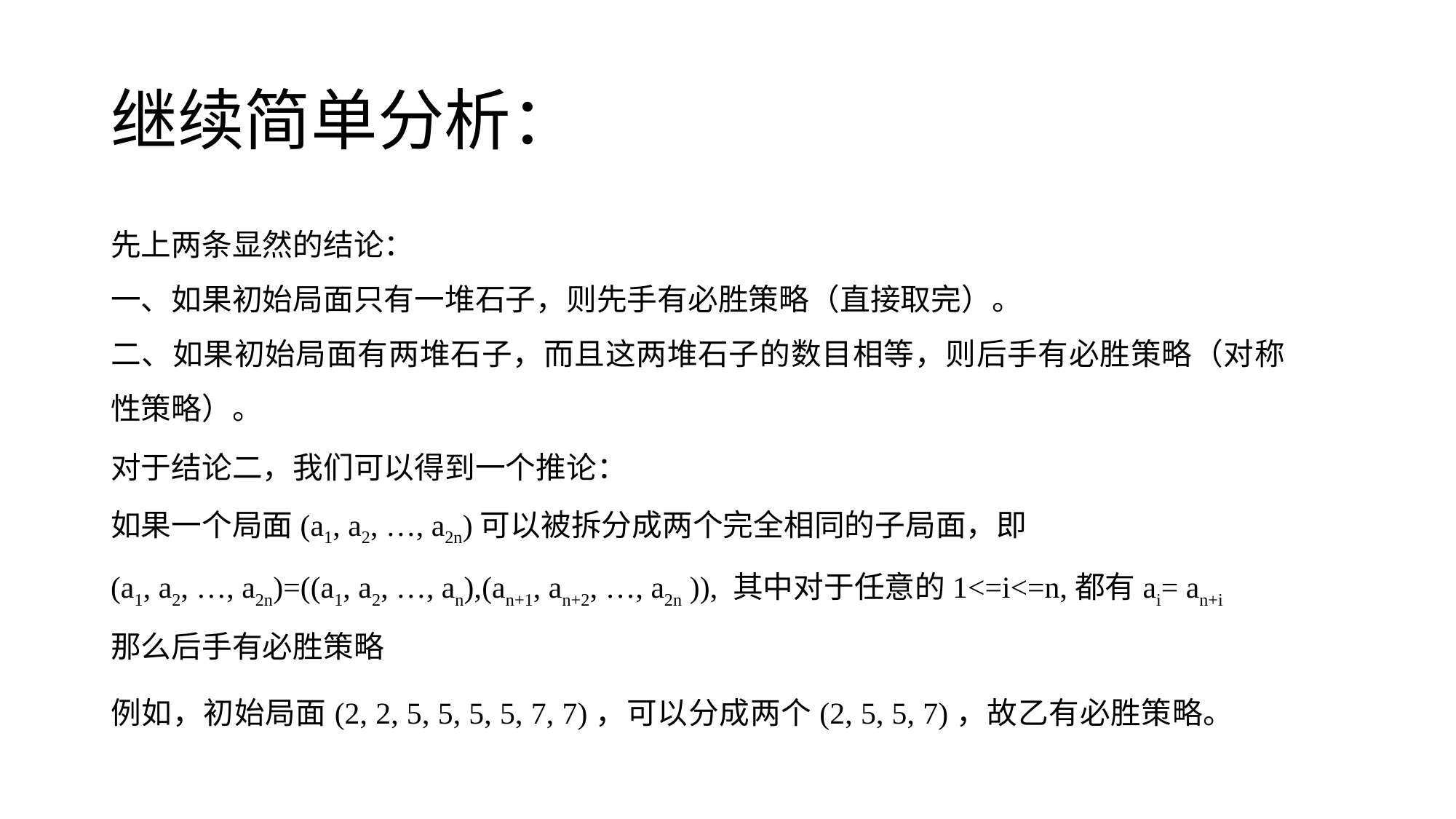

# 继续简单分析：
先上两条显然的结论：
一、如果初始局面只有一堆石子，则先手有必胜策略（直接取完）。
二、如果初始局面有两堆石子，而且这两堆石子的数目相等，则后手有必胜策略（对称性策略）。

对于结论二，我们可以得到一个推论：
如果一个局面(a1, a2, …, a2n)可以被拆分成两个完全相同的子局面，即
(a1, a2, …, a2n)=((a1, a2, …, an),(an+1, an+2, …, a2n )), 其中对于任意的1<=i<=n,都有ai= an+i
那么后手有必胜策略
例如，初始局面(2, 2, 5, 5, 5, 5, 7, 7)，可以分成两个(2, 5, 5, 7)，故乙有必胜策略。